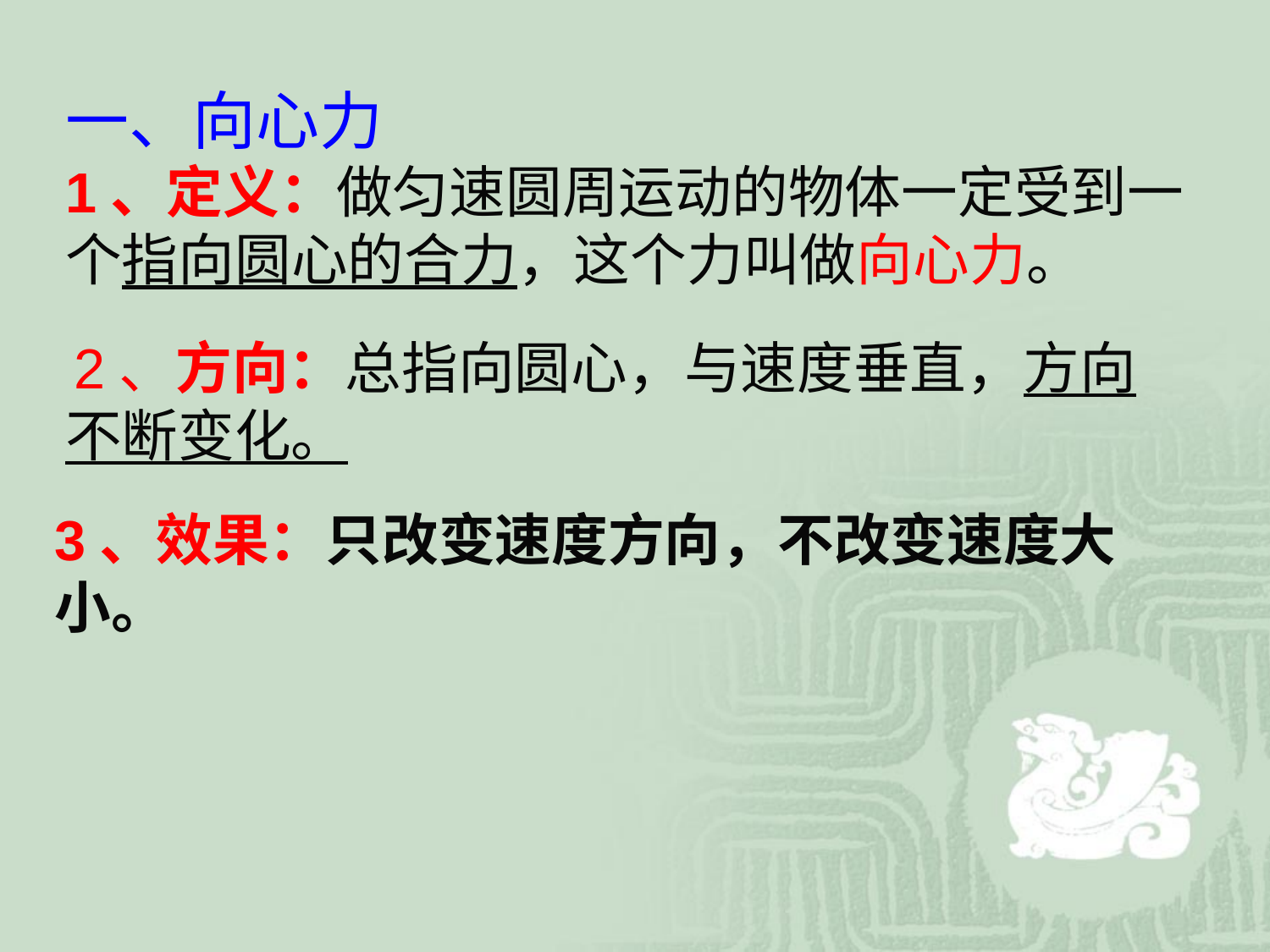

一、向心力
1、定义：做匀速圆周运动的物体一定受到一个指向圆心的合力，这个力叫做向心力。
 2、方向：总指向圆心，与速度垂直，方向不断变化。
3、效果：只改变速度方向，不改变速度大小。